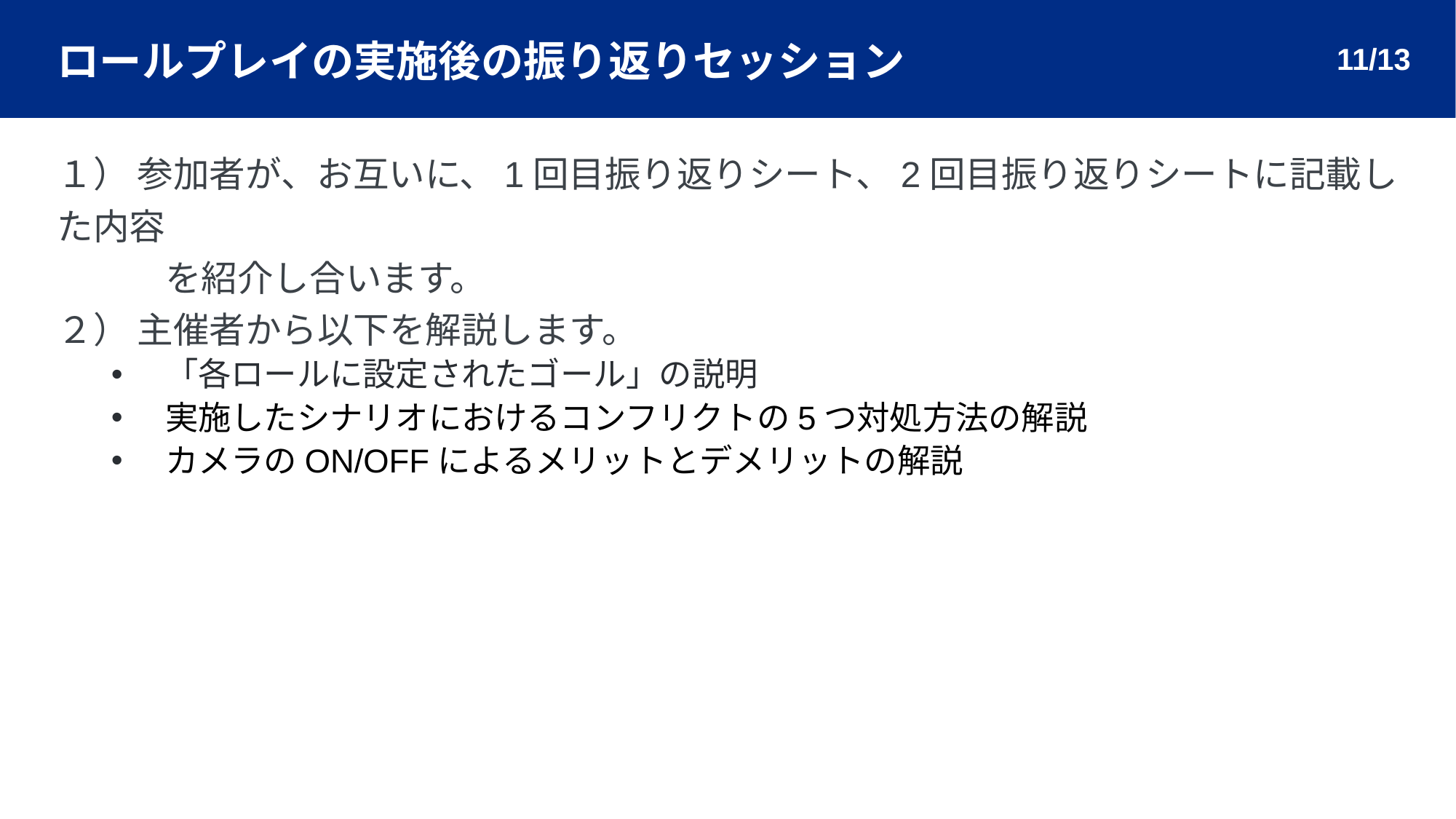

11/13
# ロールプレイの実施後の振り返りセッション
１） 参加者が、お互いに、1回目振り返りシート、2回目振り返りシートに記載した内容
　　　を紹介し合います。
２） 主催者から以下を解説します。
「各ロールに設定されたゴール」の説明
実施したシナリオにおけるコンフリクトの5つ対処方法の解説
カメラのON/OFFによるメリットとデメリットの解説